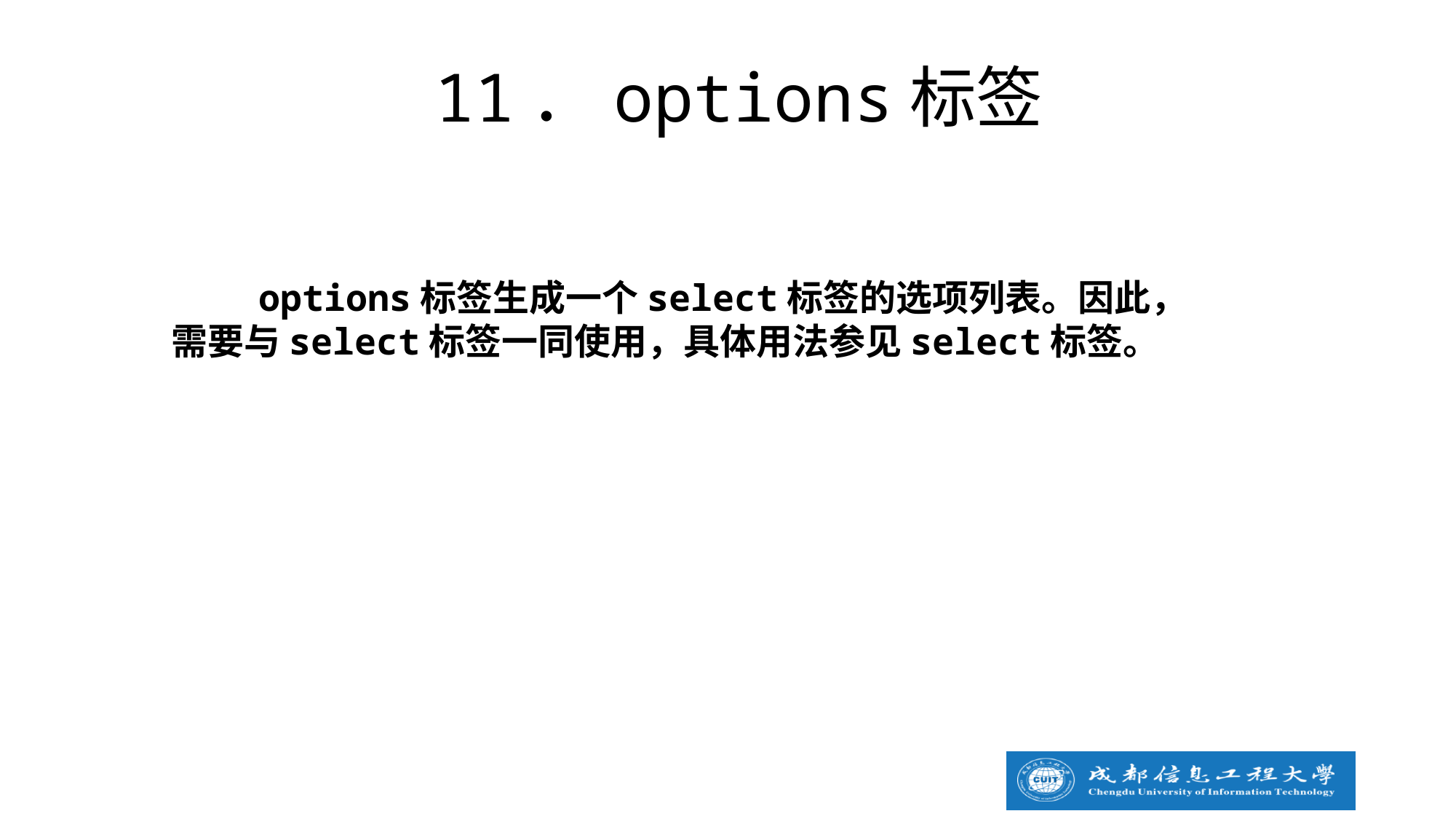

11．options标签
    options标签生成一个select标签的选项列表。因此，需要与select标签一同使用，具体用法参见select标签。